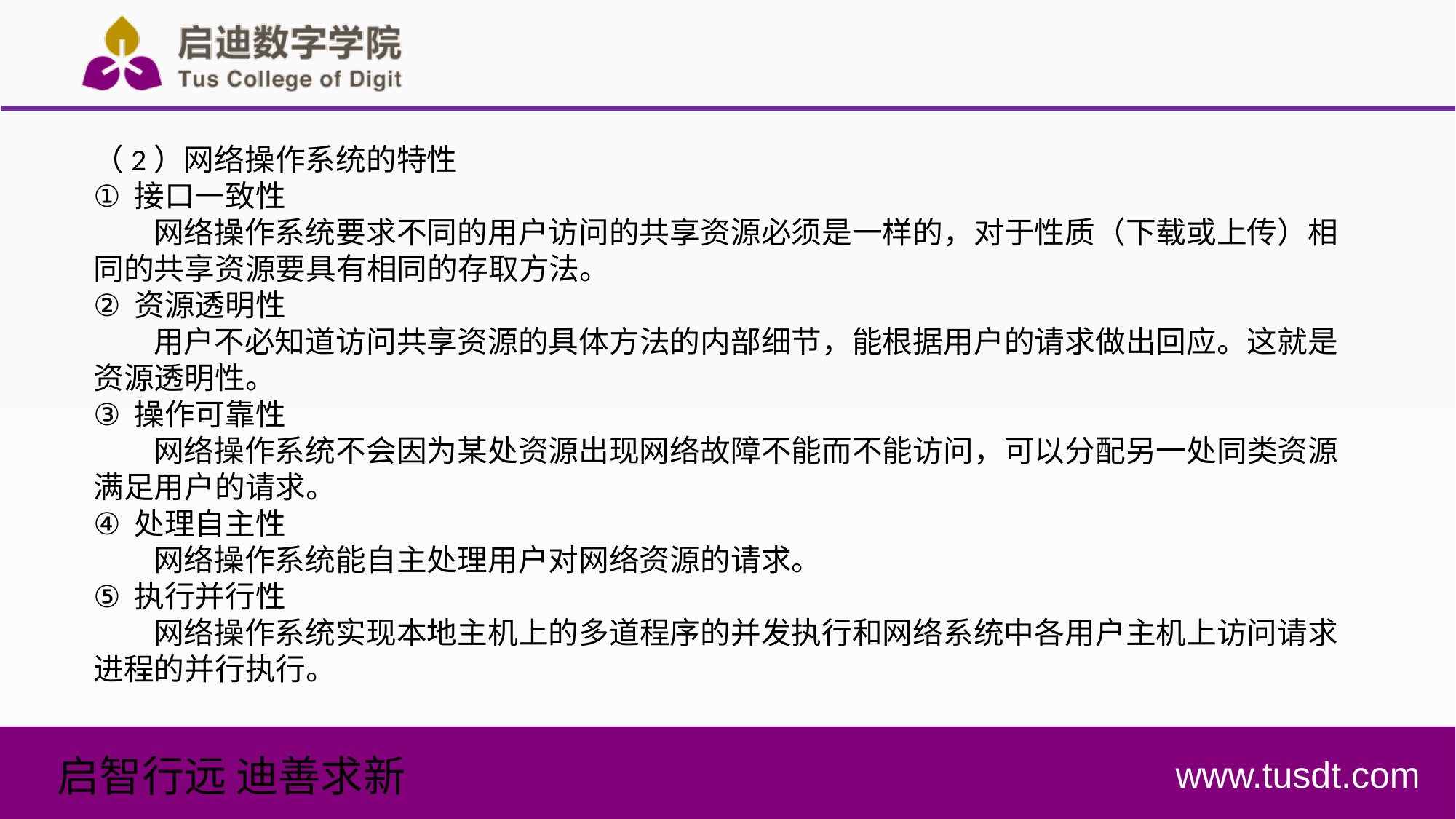

（2）网络操作系统的特性
接口一致性
网络操作系统要求不同的用户访问的共享资源必须是一样的，对于性质（下载或上传）相同的共享资源要具有相同的存取方法。
资源透明性
用户不必知道访问共享资源的具体方法的内部细节，能根据用户的请求做出回应。这就是资源透明性。
操作可靠性
网络操作系统不会因为某处资源出现网络故障不能而不能访问，可以分配另一处同类资源满足用户的请求。
处理自主性
网络操作系统能自主处理用户对网络资源的请求。
执行并行性
网络操作系统实现本地主机上的多道程序的并发执行和网络系统中各用户主机上访问请求进程的并行执行。